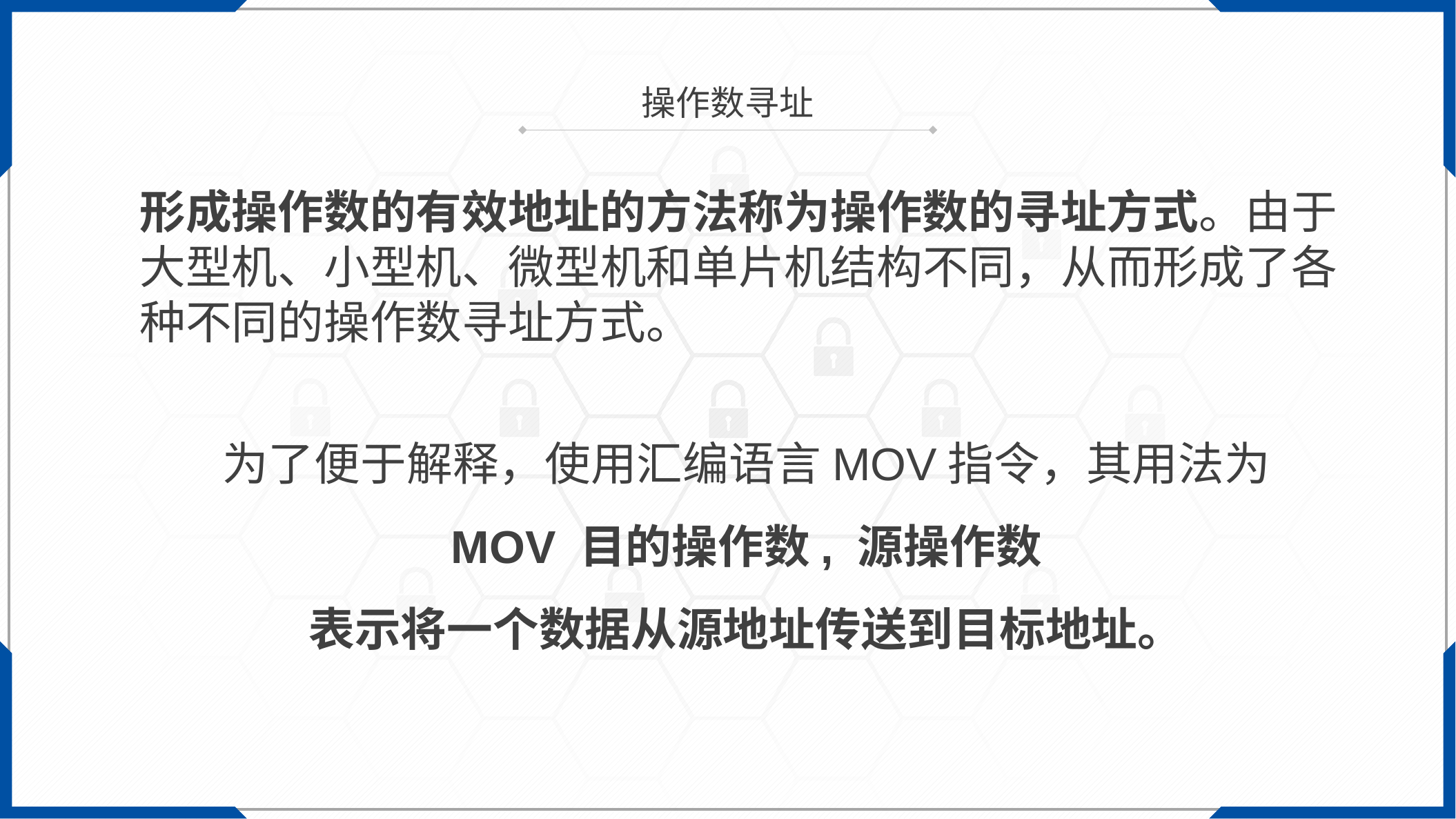

操作数寻址
形成操作数的有效地址的方法称为操作数的寻址方式。由于大型机、小型机、微型机和单片机结构不同，从而形成了各种不同的操作数寻址方式。
为了便于解释，使用汇编语言MOV指令，其用法为
MOV 目的操作数, 源操作数
表示将一个数据从源地址传送到目标地址。